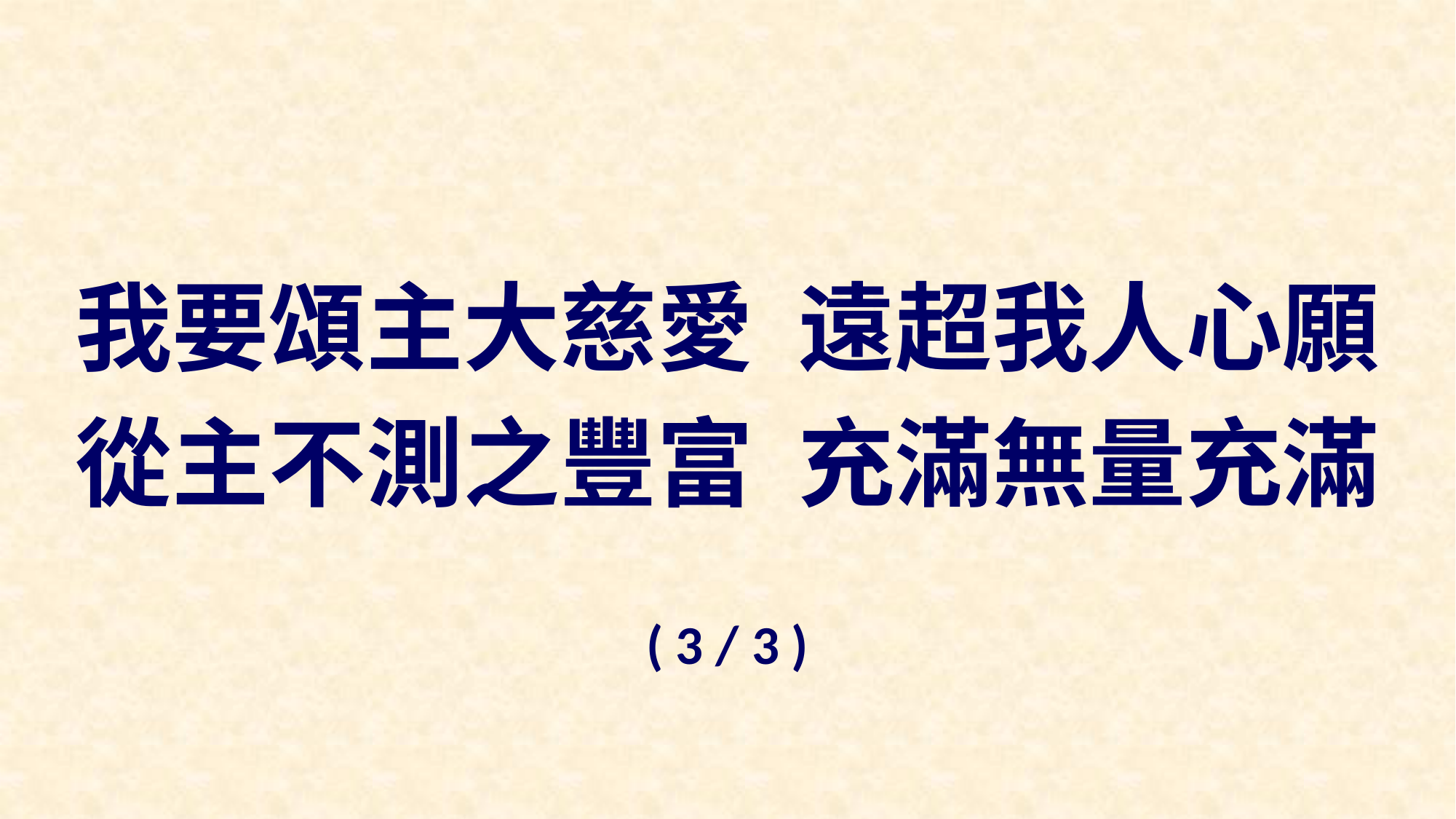

我要頌主大慈愛  遠超我人心願
從主不測之豐富  充滿無量充滿
( 3 / 3 )